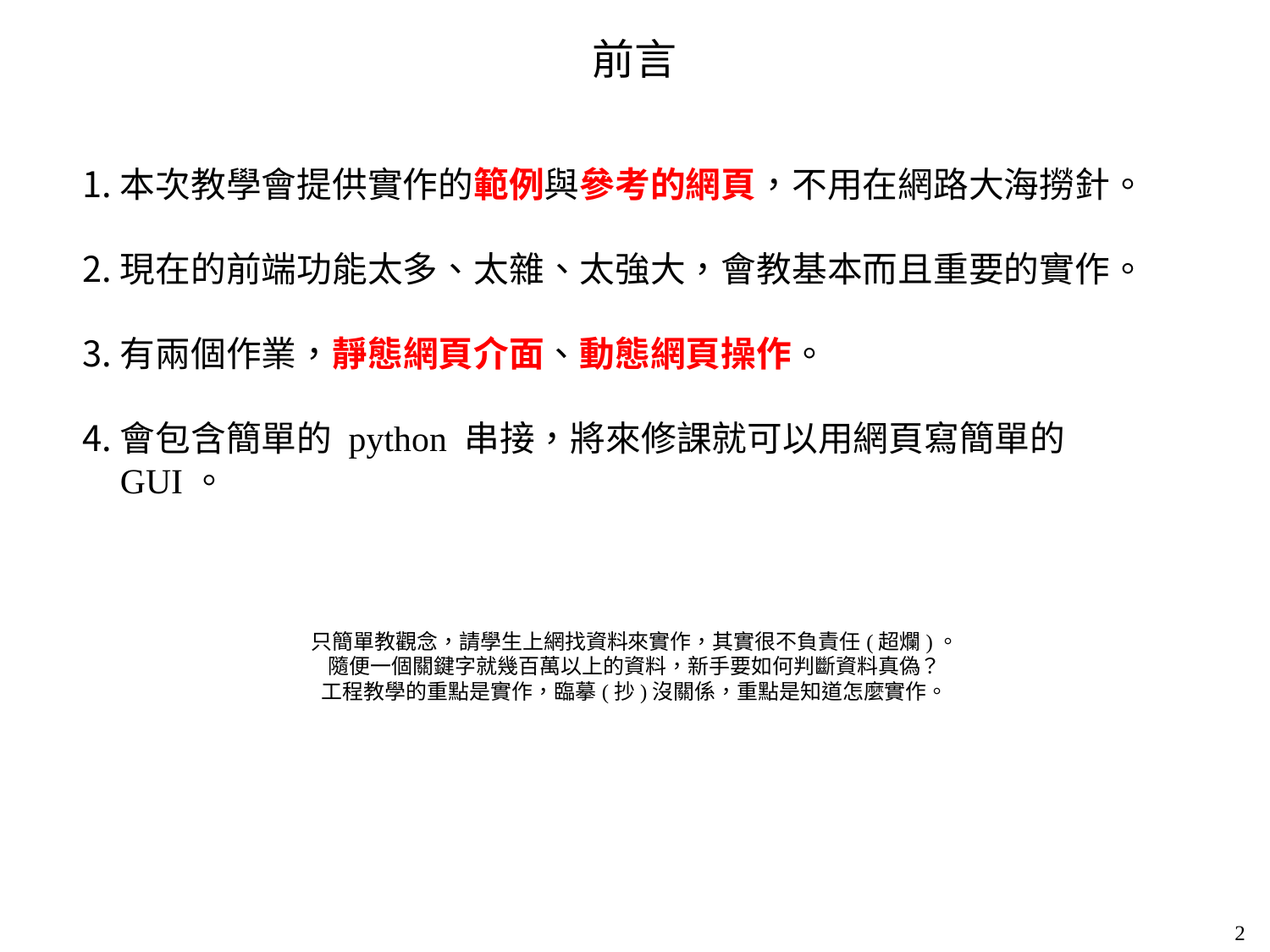

前言
本次教學會提供實作的範例與參考的網頁，不用在網路大海撈針。

現在的前端功能太多、太雜、太強大，會教基本而且重要的實作。

有兩個作業，靜態網頁介面、動態網頁操作。

會包含簡單的 python 串接，將來修課就可以用網頁寫簡單的 GUI。

只簡單教觀念，請學生上網找資料來實作，其實很不負責任(超爛)。
隨便一個關鍵字就幾百萬以上的資料，新手要如何判斷資料真偽？
工程教學的重點是實作，臨摹(抄)沒關係，重點是知道怎麼實作。
2